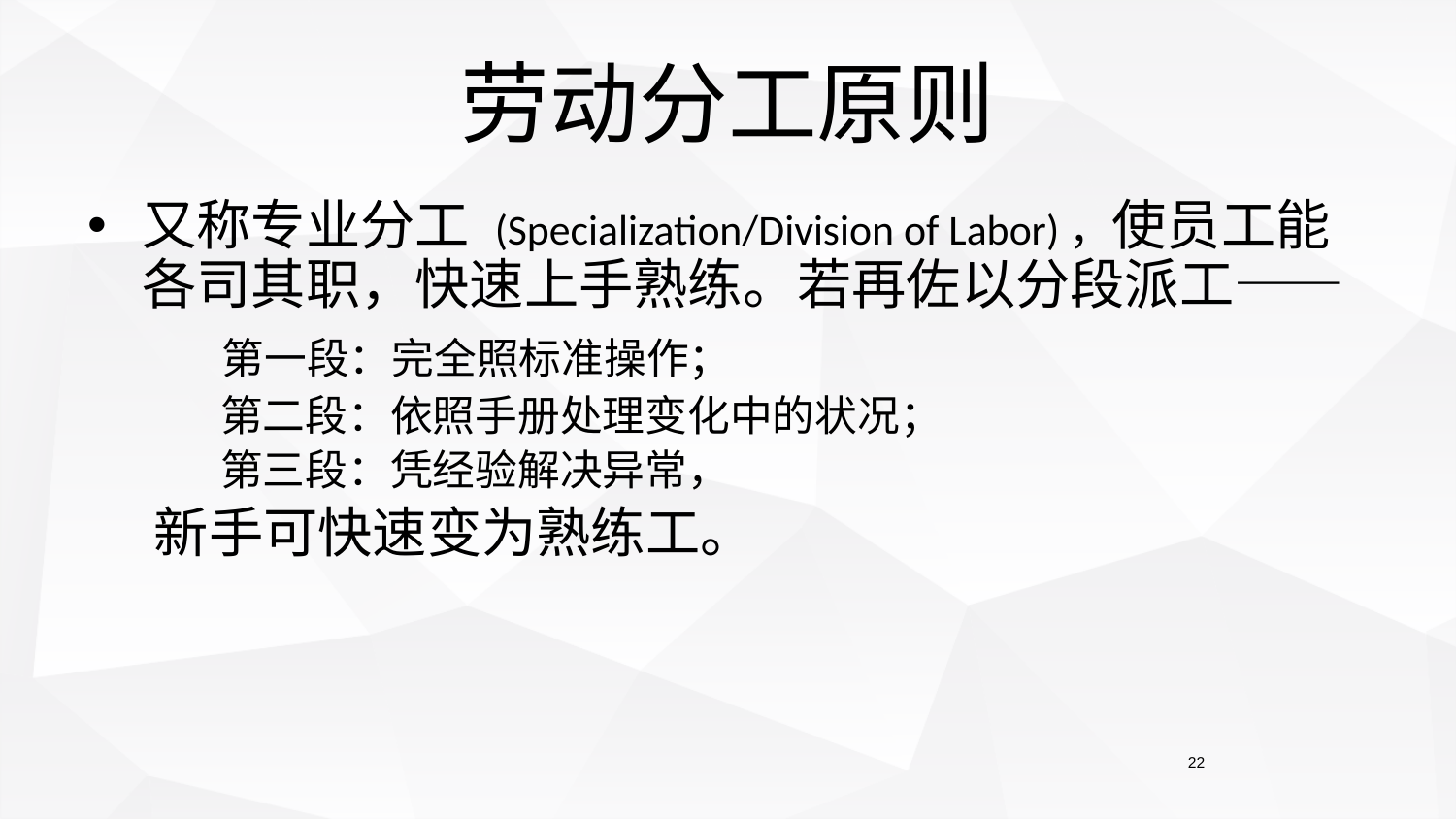

# 劳动分工原则
又称专业分工 (Specialization/Division of Labor)，使员工能各司其职，快速上手熟练。若再佐以分段派工——
          第一段：完全照标准操作；
             第二段：依照手册处理变化中的状况；
             第三段：凭经验解决异常，
      新手可快速变为熟练工。
22